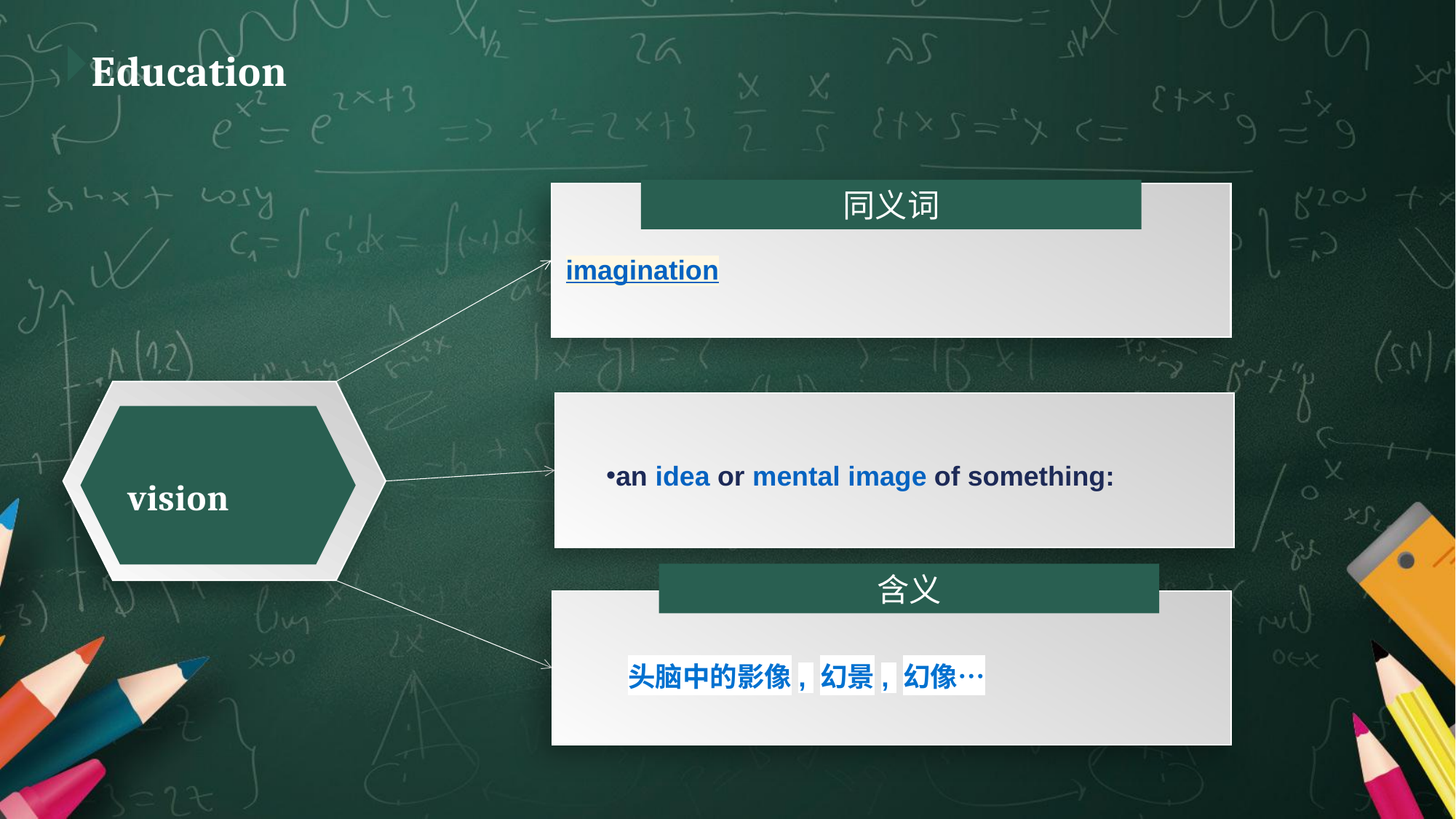

Education

同义词

imagination

vision

an idea or mental image of something:

含义

头脑中的影像, 幻景, 幻像…